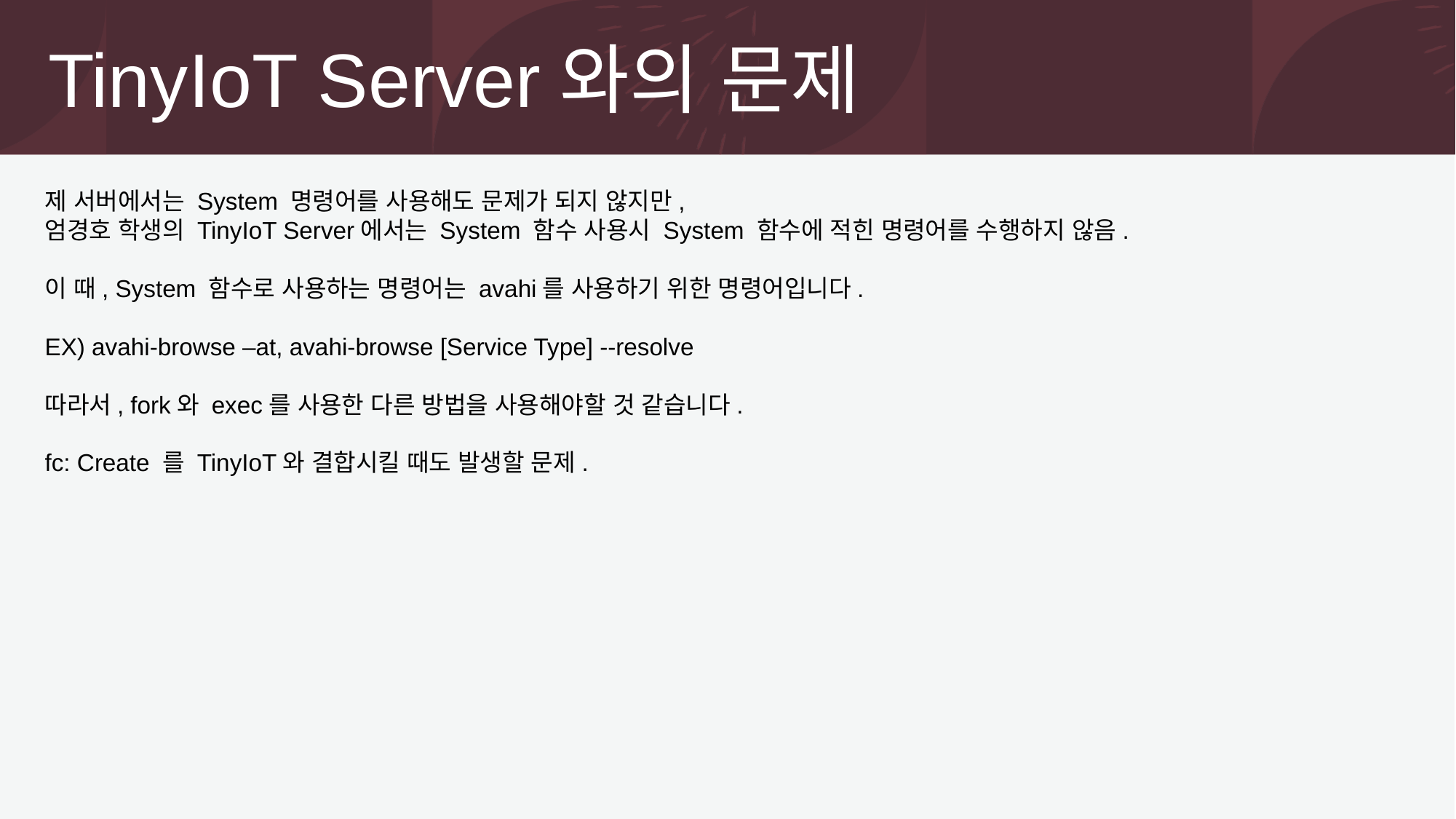

TinyIoT Server와의 문제
제 서버에서는 System 명령어를 사용해도 문제가 되지 않지만,
엄경호 학생의 TinyIoT Server에서는 System 함수 사용시 System 함수에 적힌 명령어를 수행하지 않음.

이 때, System 함수로 사용하는 명령어는 avahi를 사용하기 위한 명령어입니다.

EX) avahi-browse –at, avahi-browse [Service Type] --resolve

따라서, fork와 exec를 사용한 다른 방법을 사용해야할 것 같습니다.

fc: Create 를 TinyIoT와 결합시킬 때도 발생할 문제.